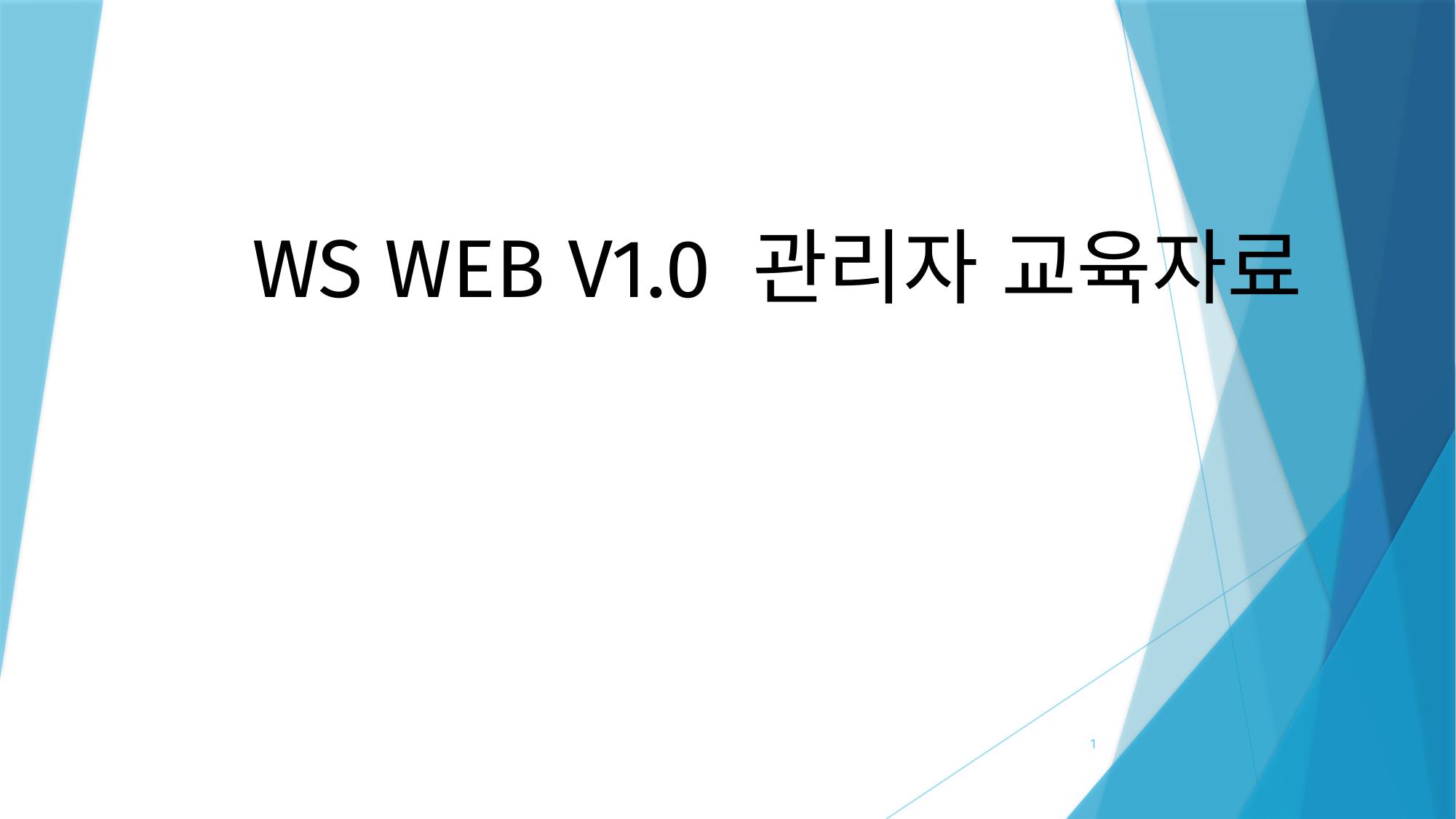

# WS WEB V1.0 관리자 교육자료
1